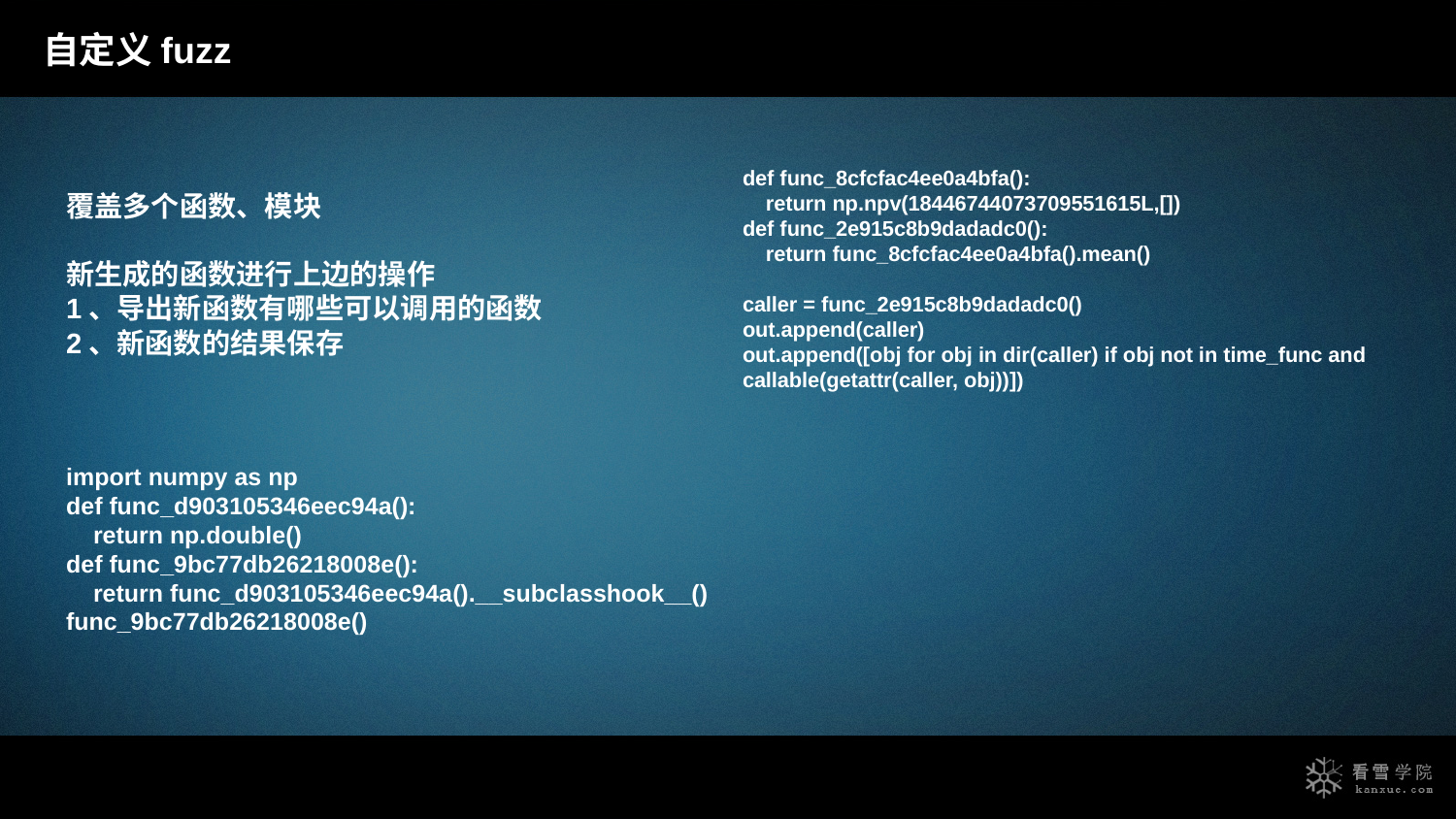

自定义fuzz
def func_8cfcfac4ee0a4bfa():
    return np.npv(18446744073709551615L,[])
def func_2e915c8b9dadadc0():
    return func_8cfcfac4ee0a4bfa().mean()

caller = func_2e915c8b9dadadc0()
out.append(caller)
out.append([obj for obj in dir(caller) if obj not in time_func and callable(getattr(caller, obj))])
覆盖多个函数、模块

新生成的函数进行上边的操作
1、导出新函数有哪些可以调用的函数
2、新函数的结果保存

import numpy as np
def func_d903105346eec94a():
    return np.double()
def func_9bc77db26218008e():
    return func_d903105346eec94a().__subclasshook__()
func_9bc77db26218008e()